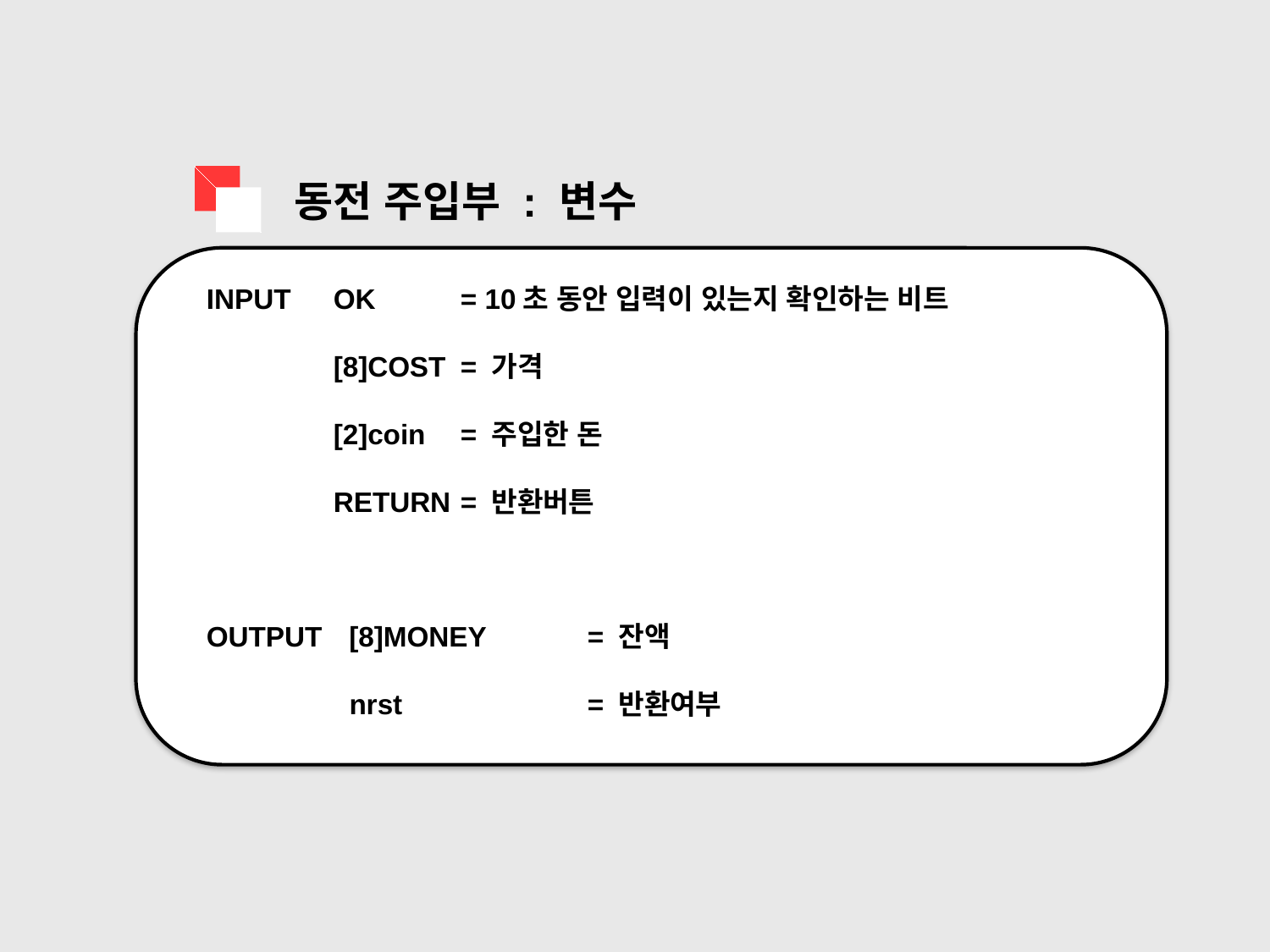

동전 주입부 : 변수

INPUT	OK	= 10초 동안 입력이 있는지 확인하는 비트

	[8]COST	= 가격

	[2]coin	= 주입한 돈

	RETURN	= 반환버튼

OUTPUT	  [8]MONEY	= 잔액

	  nrst 		= 반환여부